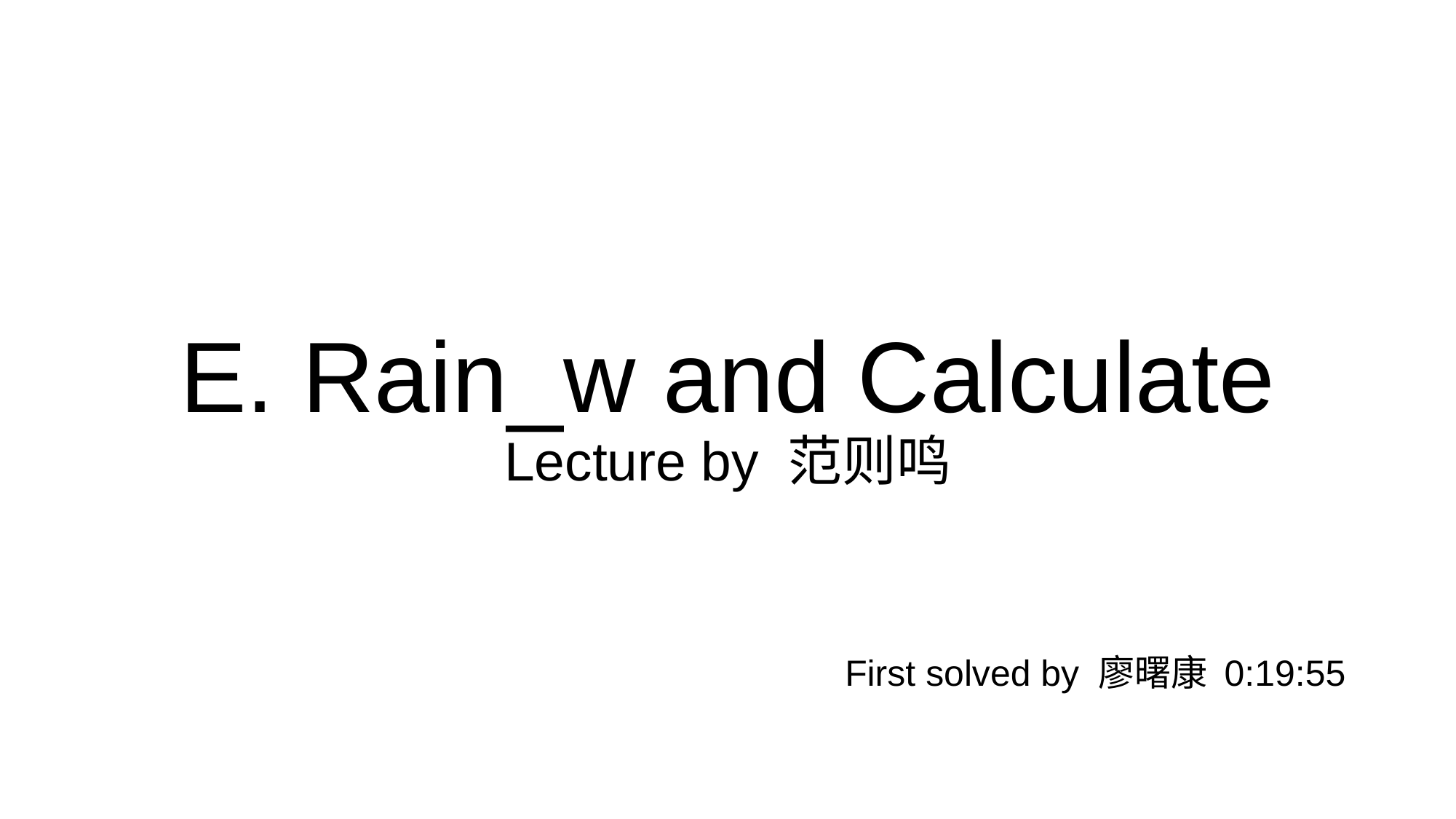

E. Rain_w and Calculate
Lecture by 范则鸣
First solved by 廖曙康 0:19:55